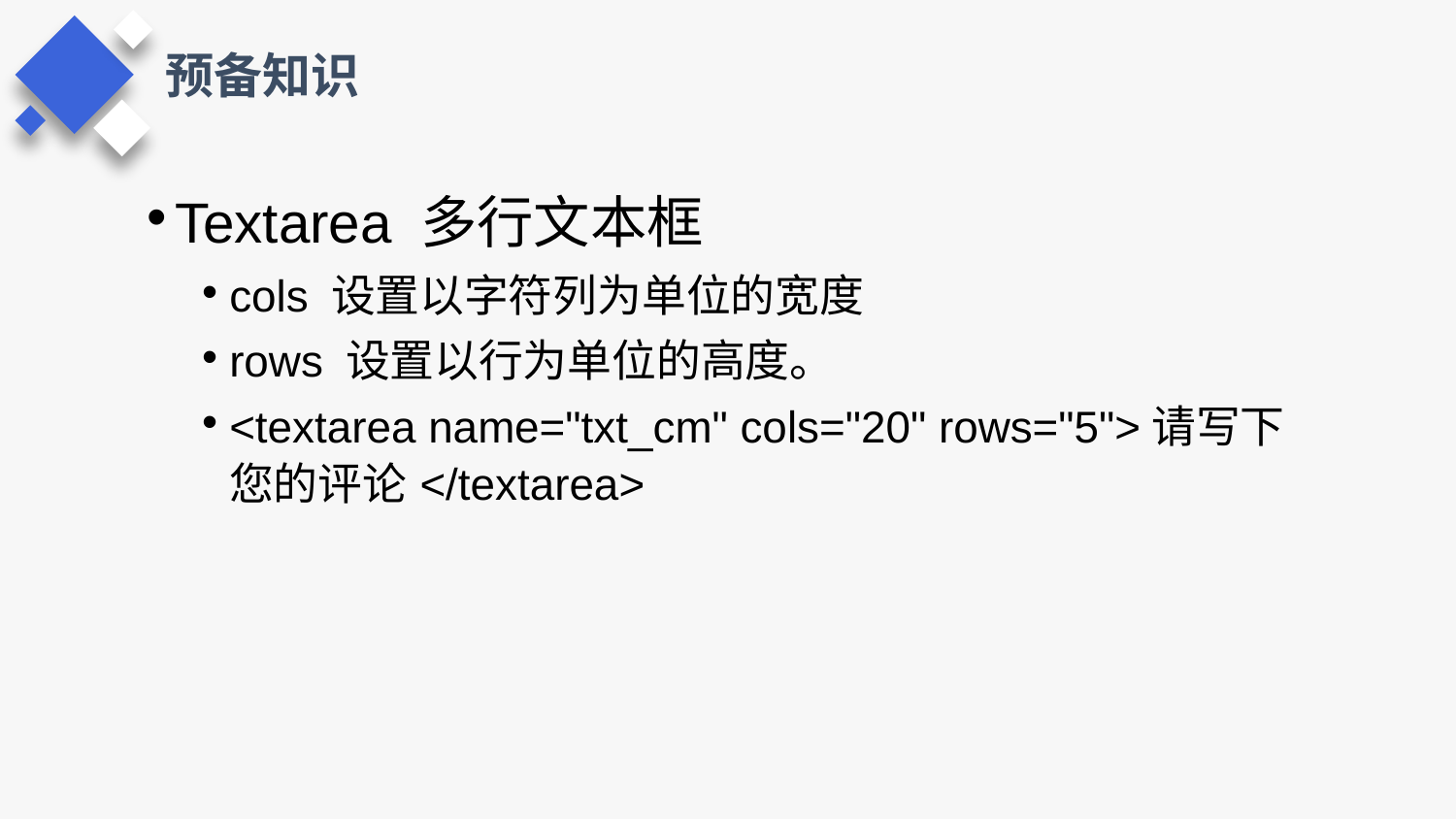

预备知识

Textarea 多行文本框
cols 设置以字符列为单位的宽度
rows 设置以行为单位的高度。
<textarea name="txt_cm" cols="20" rows="5">请写下您的评论</textarea>